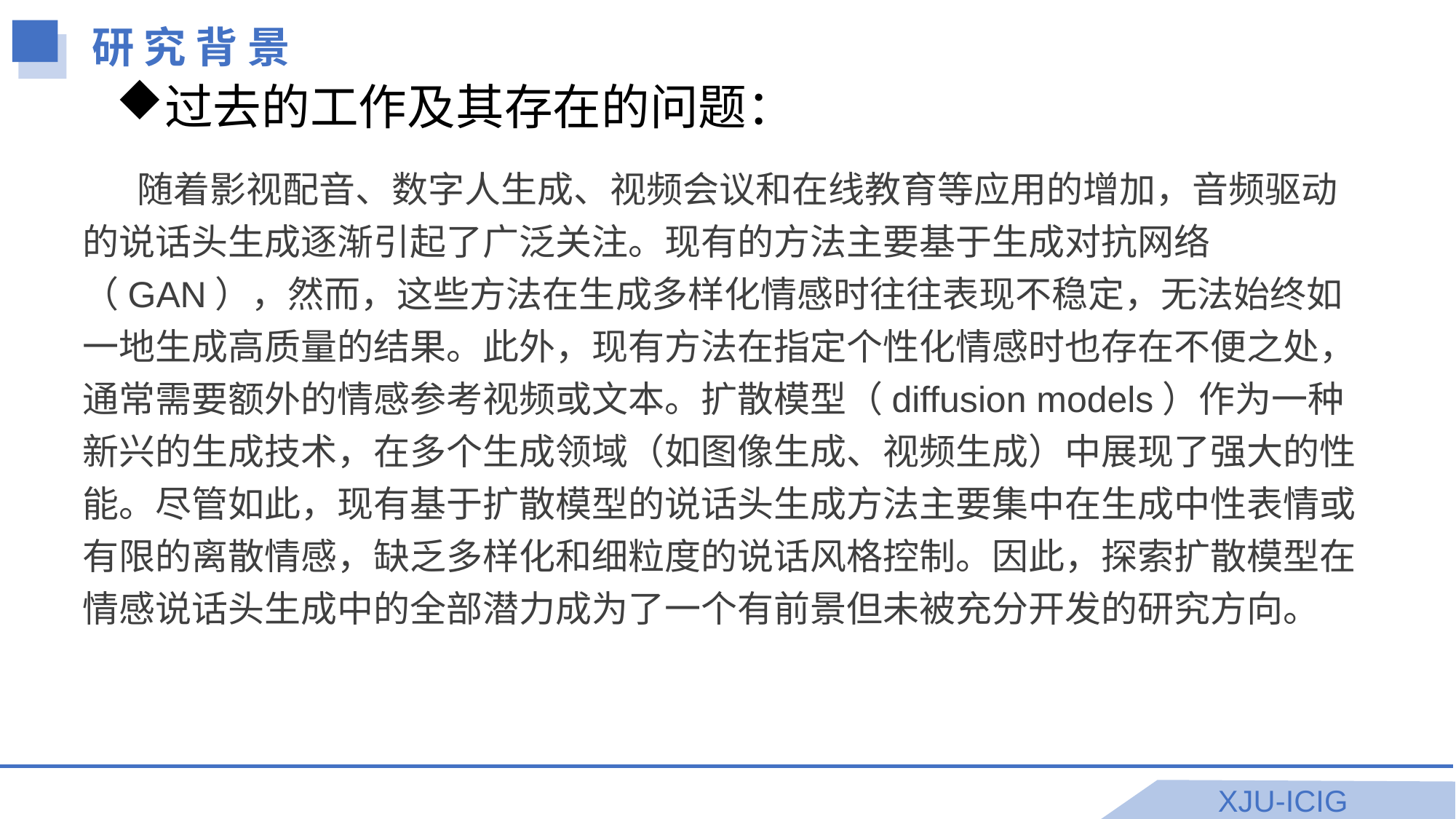

研 究 背 景

过去的工作及其存在的问题：
随着影视配音、数字人生成、视频会议和在线教育等应用的增加，音频驱动的说话头生成逐渐引起了广泛关注。现有的方法主要基于生成对抗网络（GAN），然而，这些方法在生成多样化情感时往往表现不稳定，无法始终如一地生成高质量的结果。此外，现有方法在指定个性化情感时也存在不便之处，通常需要额外的情感参考视频或文本。扩散模型（diffusion models）作为一种新兴的生成技术，在多个生成领域（如图像生成、视频生成）中展现了强大的性能。尽管如此，现有基于扩散模型的说话头生成方法主要集中在生成中性表情或有限的离散情感，缺乏多样化和细粒度的说话风格控制。因此，探索扩散模型在情感说话头生成中的全部潜力成为了一个有前景但未被充分开发的研究方向。
XJU-ICIG